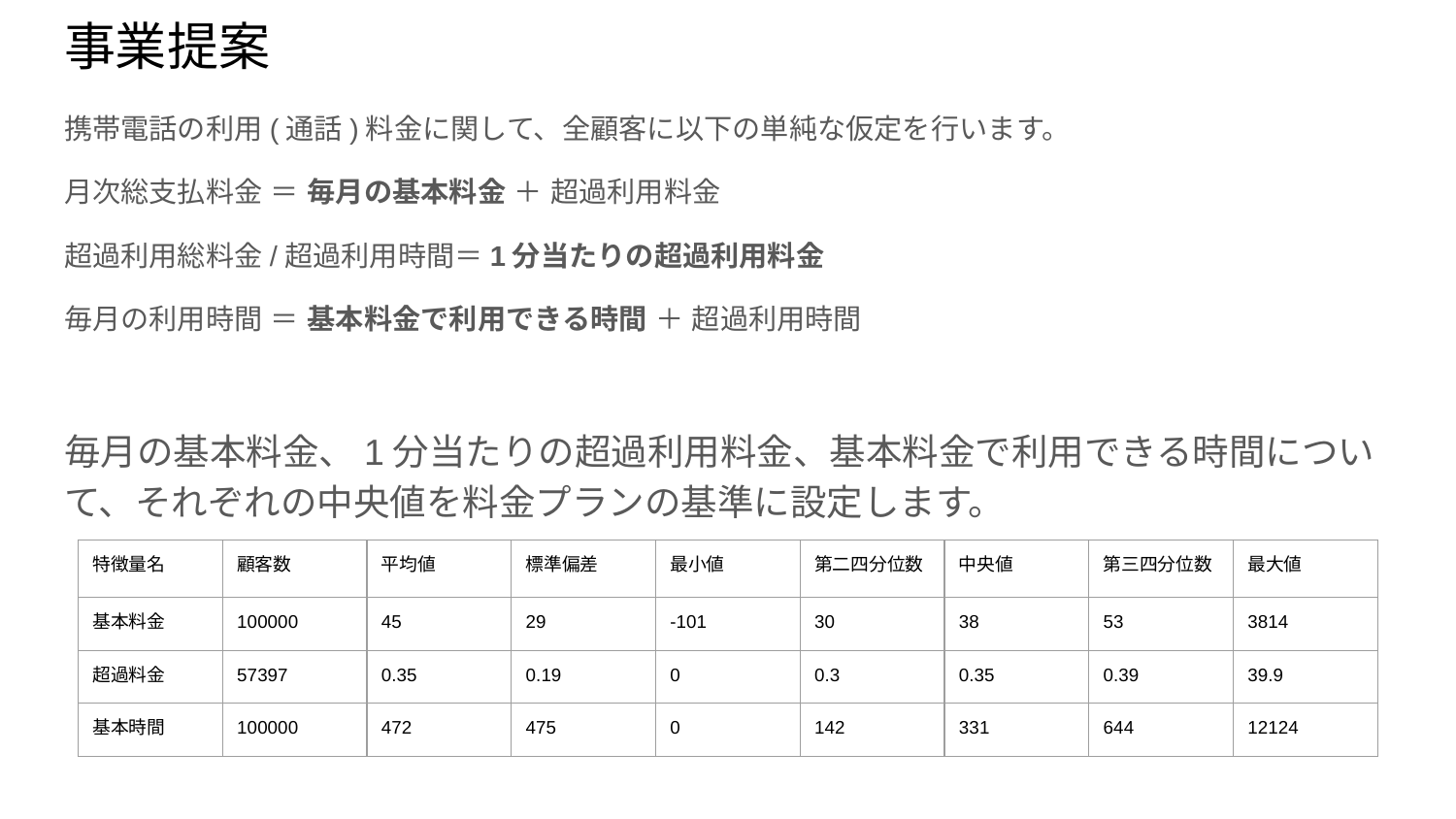

# 事業提案
携帯電話の利用(通話)料金に関して、全顧客に以下の単純な仮定を行います。
月次総支払料金 ＝ 毎月の基本料金 ＋ 超過利用料金
超過利用総料金/超過利用時間＝1分当たりの超過利用料金
毎月の利用時間 ＝ 基本料金で利用できる時間 ＋ 超過利用時間

毎月の基本料金、1分当たりの超過利用料金、基本料金で利用できる時間について、それぞれの中央値を料金プランの基準に設定します。

| 特徴量名 | 顧客数 | 平均値 | 標準偏差 | 最小値 | 第二四分位数 | 中央値 | 第三四分位数 | 最大値 |
| --- | --- | --- | --- | --- | --- | --- | --- | --- |
| 基本料金 | 100000 | 45 | 29 | -101 | 30 | 38 | 53 | 3814 |
| 超過料金 | 57397 | 0.35 | 0.19 | 0 | 0.3 | 0.35 | 0.39 | 39.9 |
| 基本時間 | 100000 | 472 | 475 | 0 | 142 | 331 | 644 | 12124 |